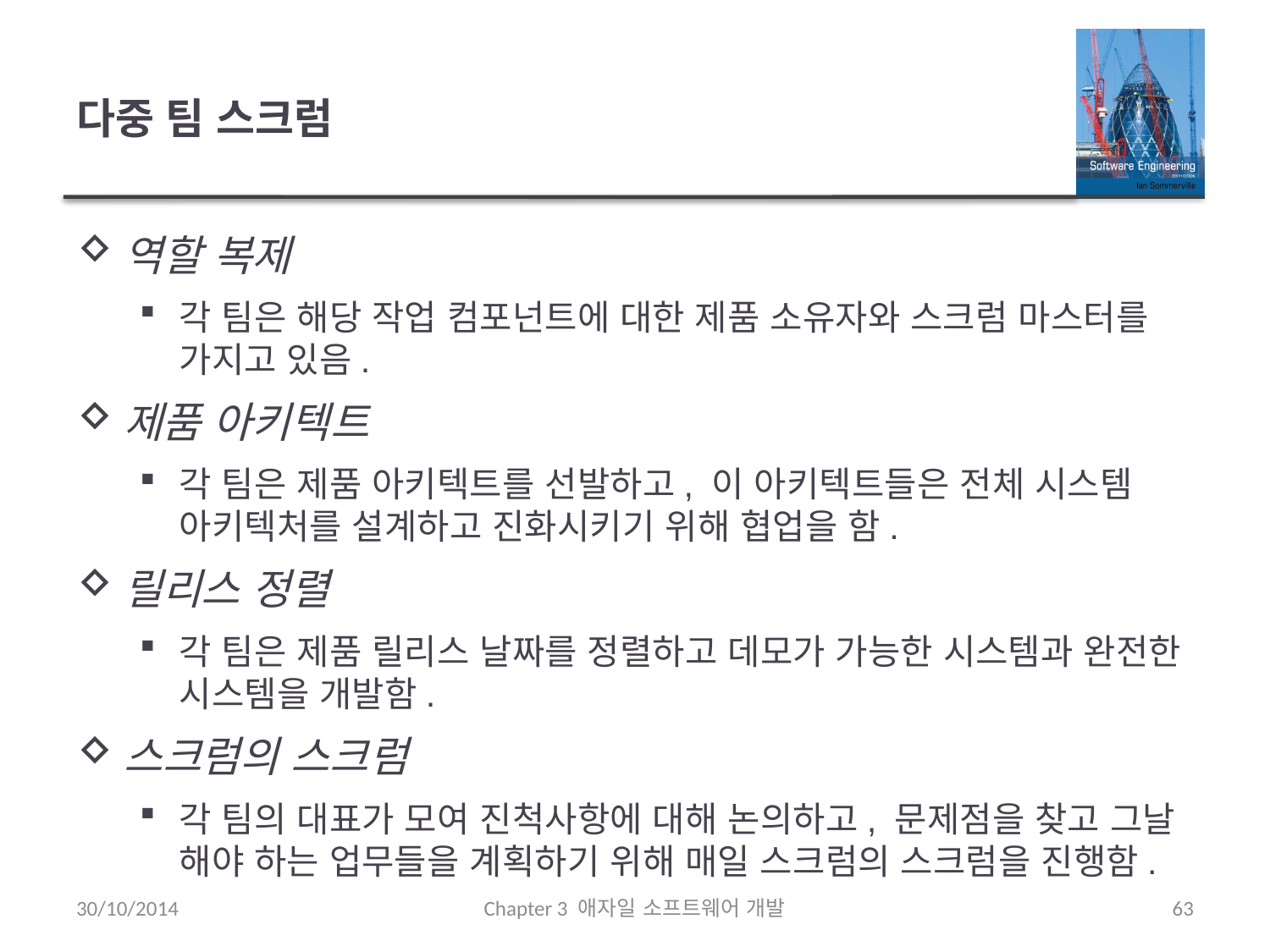

# 다중 팀 스크럼
역할 복제
각 팀은 해당 작업 컴포넌트에 대한 제품 소유자와 스크럼 마스터를 가지고 있음.
제품 아키텍트
각 팀은 제품 아키텍트를 선발하고, 이 아키텍트들은 전체 시스템 아키텍처를 설계하고 진화시키기 위해 협업을 함.
릴리스 정렬
각 팀은 제품 릴리스 날짜를 정렬하고 데모가 가능한 시스템과 완전한 시스템을 개발함.
스크럼의 스크럼
각 팀의 대표가 모여 진척사항에 대해 논의하고, 문제점을 찾고 그날 해야 하는 업무들을 계획하기 위해 매일 스크럼의 스크럼을 진행함.

30/10/2014
Chapter 3 애자일 소프트웨어 개발
63